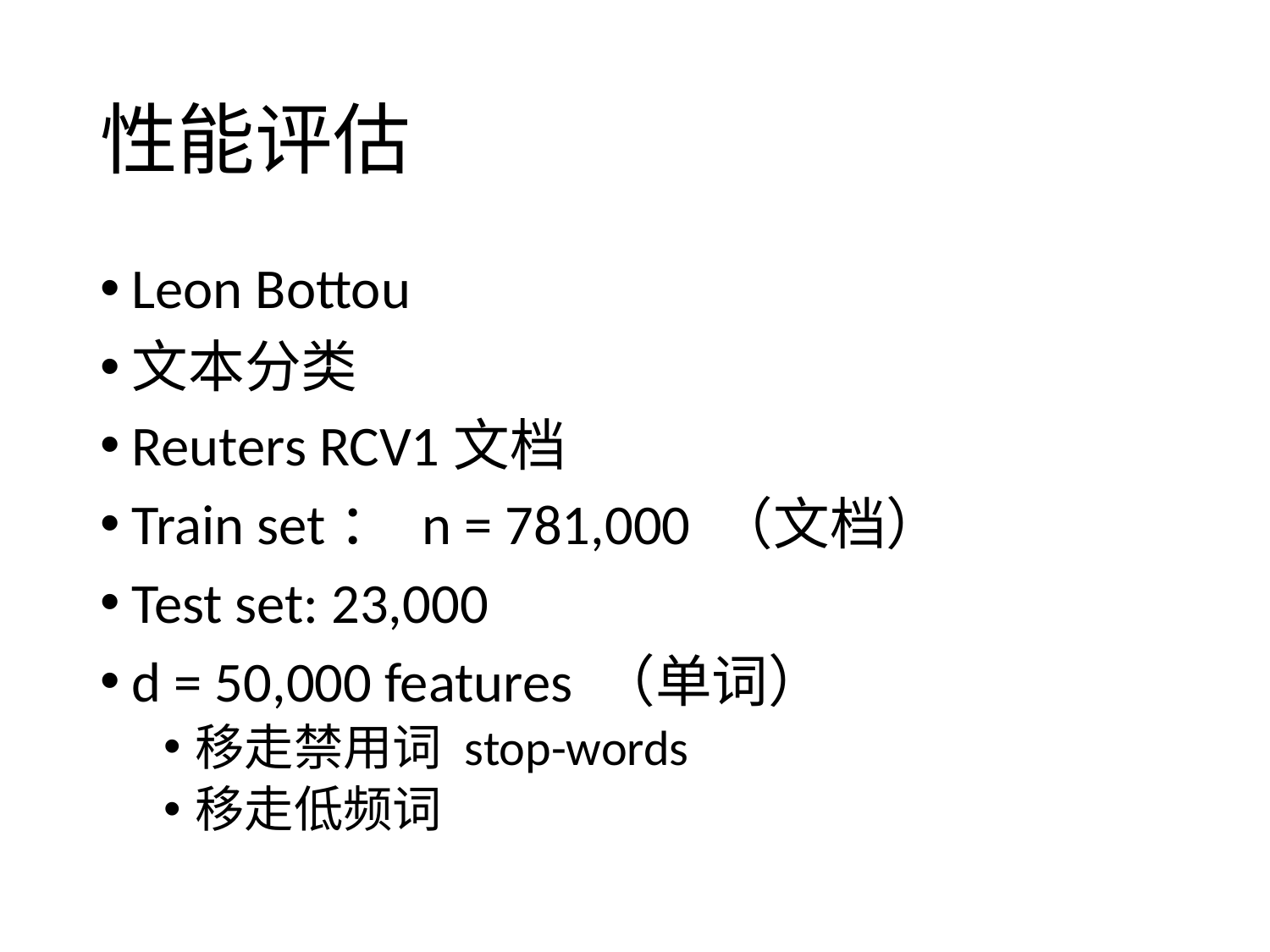

# 性能评估
Leon Bottou
文本分类
Reuters RCV1文档
Train set： n = 781,000 （文档）
Test set: 23,000
d = 50,000 features （单词）
移走禁用词 stop-words
移走低频词